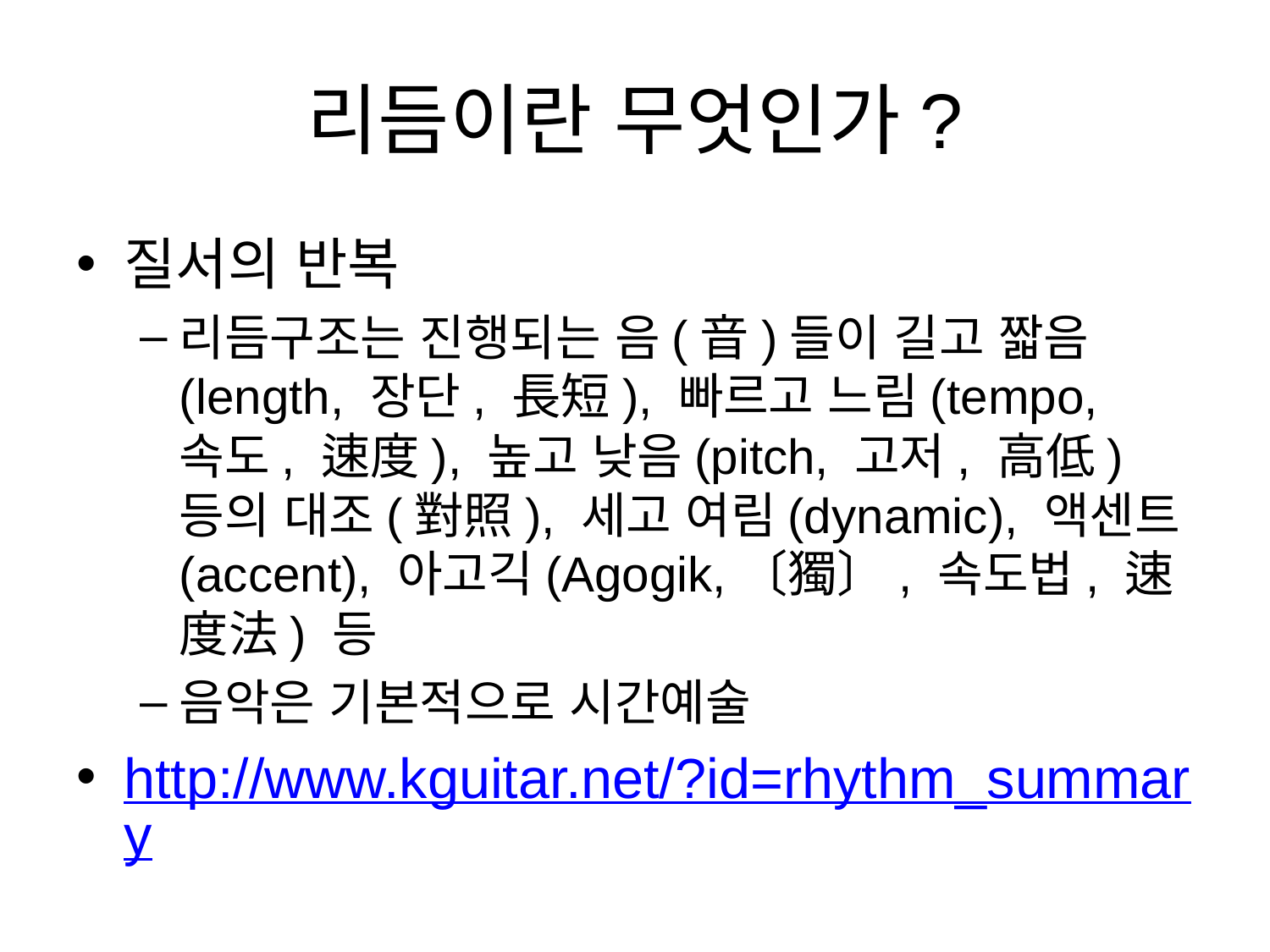

# 리듬이란 무엇인가?
질서의 반복
리듬구조는 진행되는 음(音)들이 길고 짧음(length, 장단, 長短), 빠르고 느림(tempo, 속도, 速度), 높고 낮음(pitch, 고저, 高低) 등의 대조(對照), 세고 여림(dynamic), 액센트(accent), 아고긱(Agogik,〔獨〕, 속도법, 速度法) 등
음악은 기본적으로 시간예술
http://www.kguitar.net/?id=rhythm_summary